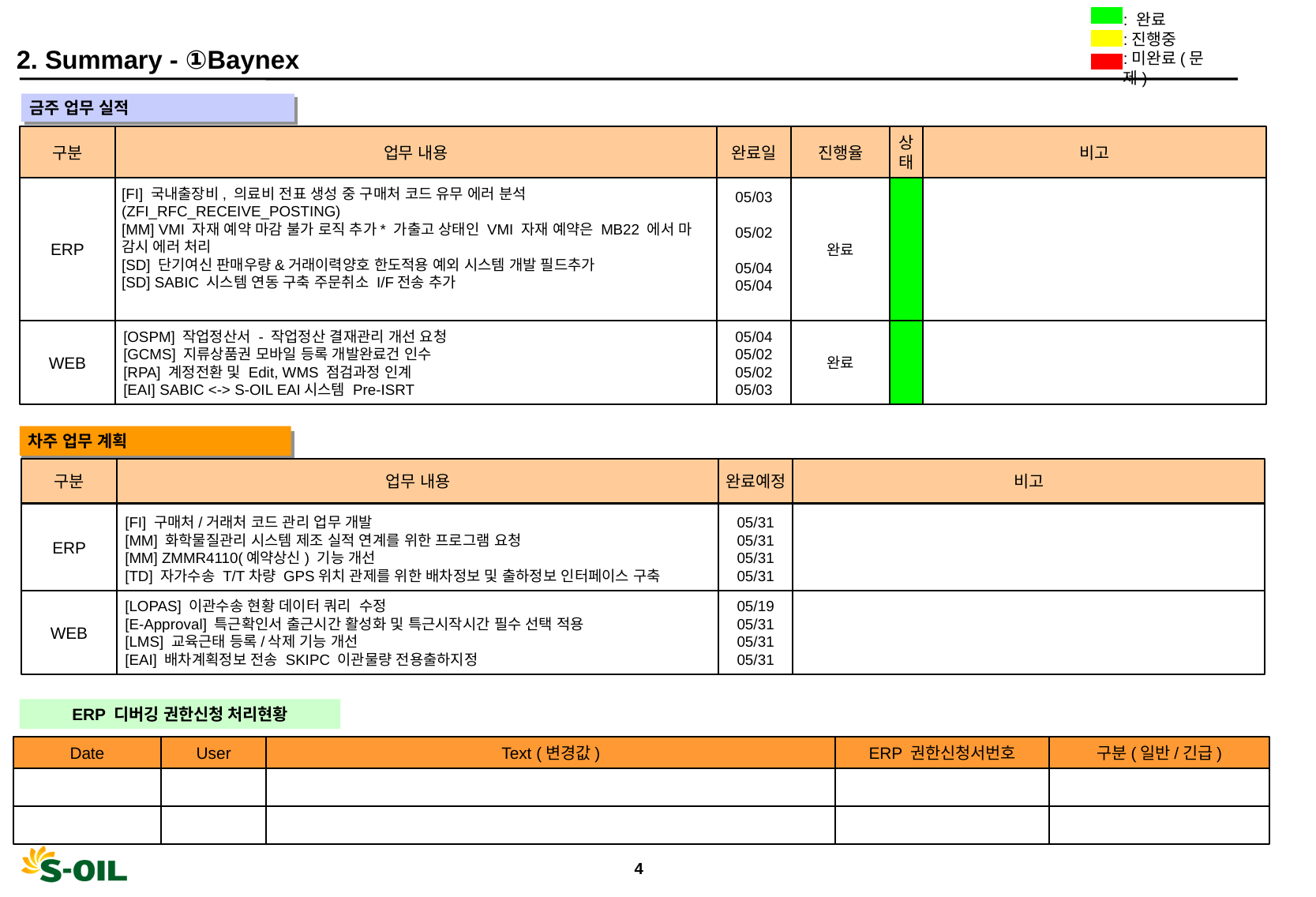

: 완료
:진행중
:미완료(문제)
2. Summary - ①Baynex

 금주 업무 실적
" "
구분
업무 내용
완료일
진행율
상
태
비고

ERP

완료

[FI] 국내출장비, 의료비 전표 생성 중 구매처 코드 유무 에러 분석
(ZFI_RFC_RECEIVE_POSTING)
[MM] VMI 자재 예약 마감 불가 로직 추가* 가출고 상태인 VMI 자재 예약은 MB22 에서 마
감시 에러 처리
[SD] 단기여신 판매우량&거래이력양호 한도적용 예외 시스템 개발 필드추가
[SD] SABIC 시스템 연동 구축 주문취소 I/F전송 추가
05/03
05/02
05/04
05/04

WEB

완료

[OSPM] 작업정산서 - 작업정산 결재관리 개선 요청
[GCMS] 지류상품권 모바일 등록 개발완료건 인수
[RPA] 계정전환 및 Edit, WMS 점검과정 인계
[EAI] SABIC <-> S-OIL EAI시스템 Pre-ISRT
05/04
05/02
05/02
05/03

 차주 업무 계획
" "
구분
업무 내용
완료예정
비고

ERP

[FI] 구매처/거래처 코드 관리 업무 개발
[MM] 화학물질관리 시스템 제조 실적 연계를 위한 프로그램 요청
[MM] ZMMR4110(예약상신) 기능 개선
[TD] 자가수송 T/T차량 GPS위치 관제를 위한 배차정보 및 출하정보 인터페이스 구축
05/31
05/31
05/31
05/31

WEB

[LOPAS] 이관수송 현황 데이터 쿼리  수정
[E-Approval] 특근확인서 출근시간 활성화 및 특근시작시간 필수 선택 적용
[LMS] 교육근태 등록/삭제 기능 개선
[EAI] 배차계획정보 전송 SKIPC 이관물량 전용출하지정
05/19
05/31
05/31
05/31

ERP 디버깅 권한신청 처리현황
Date
User
Text (변경값)
ERP 권한신청서번호
구분(일반/긴급)